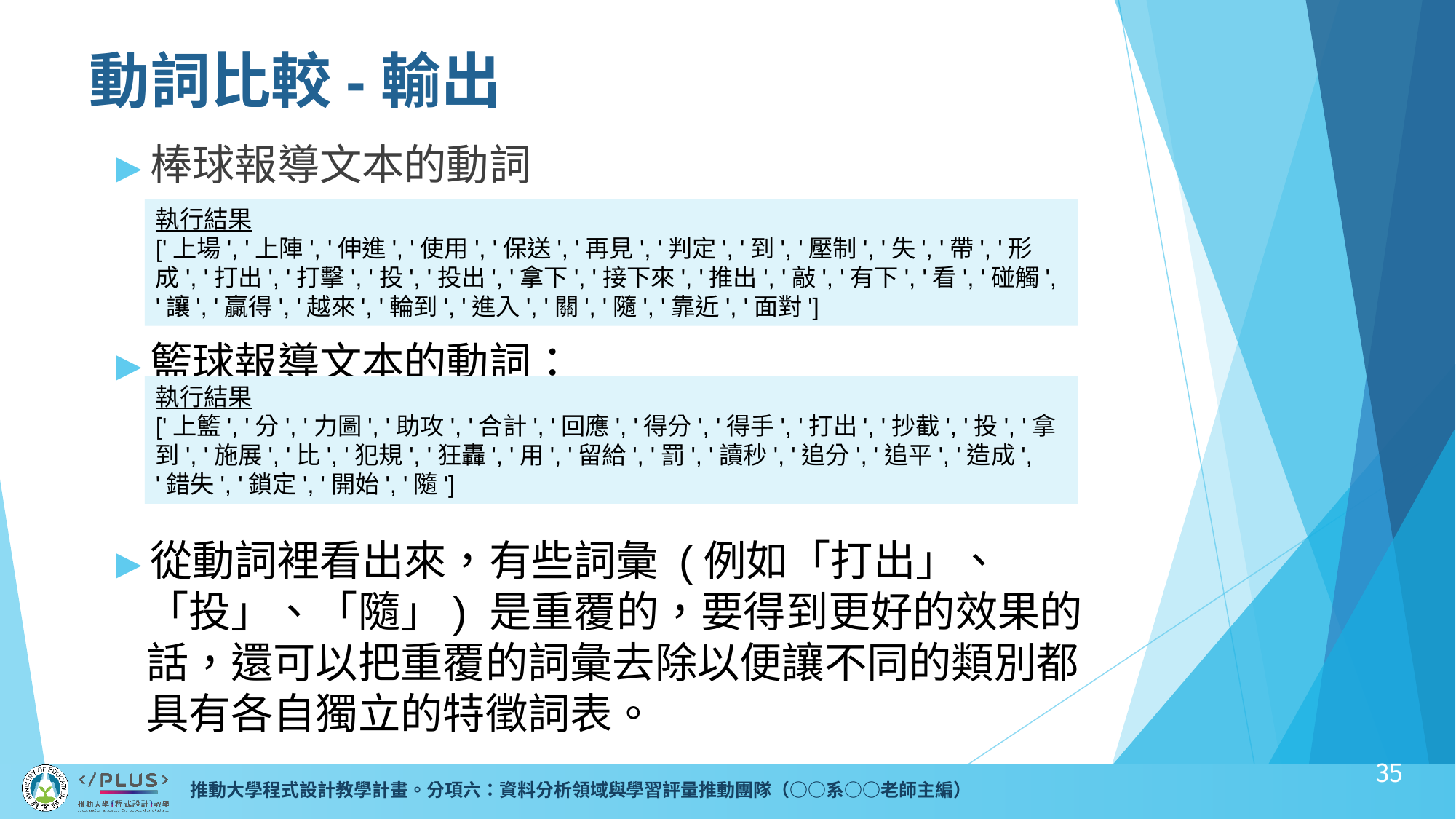

# 動詞比較-輸出
棒球報導文本的動詞

籃球報導文本的動詞：

從動詞裡看出來，有些詞彙 (例如「打出」、「投」、「隨」) 是重覆的，要得到更好的效果的話，還可以把重覆的詞彙去除以便讓不同的類別都具有各自獨立的特徵詞表。

執行結果
['上場', '上陣', '伸進', '使用', '保送', '再見', '判定', '到', '壓制', '失', '帶', '形成', '打出', '打擊', '投', '投出', '拿下', '接下來', '推出', '敲', '有下', '看', '碰觸', '讓', '贏得', '越來', '輪到', '進入', '關', '隨', '靠近', '面對']
執行結果
['上籃', '分', '力圖', '助攻', '合計', '回應', '得分', '得手', '打出', '抄截', '投', '拿到', '施展', '比', '犯規', '狂轟', '用', '留給', '罰', '讀秒', '追分', '追平', '造成', '錯失', '鎖定', '開始', '隨']
35